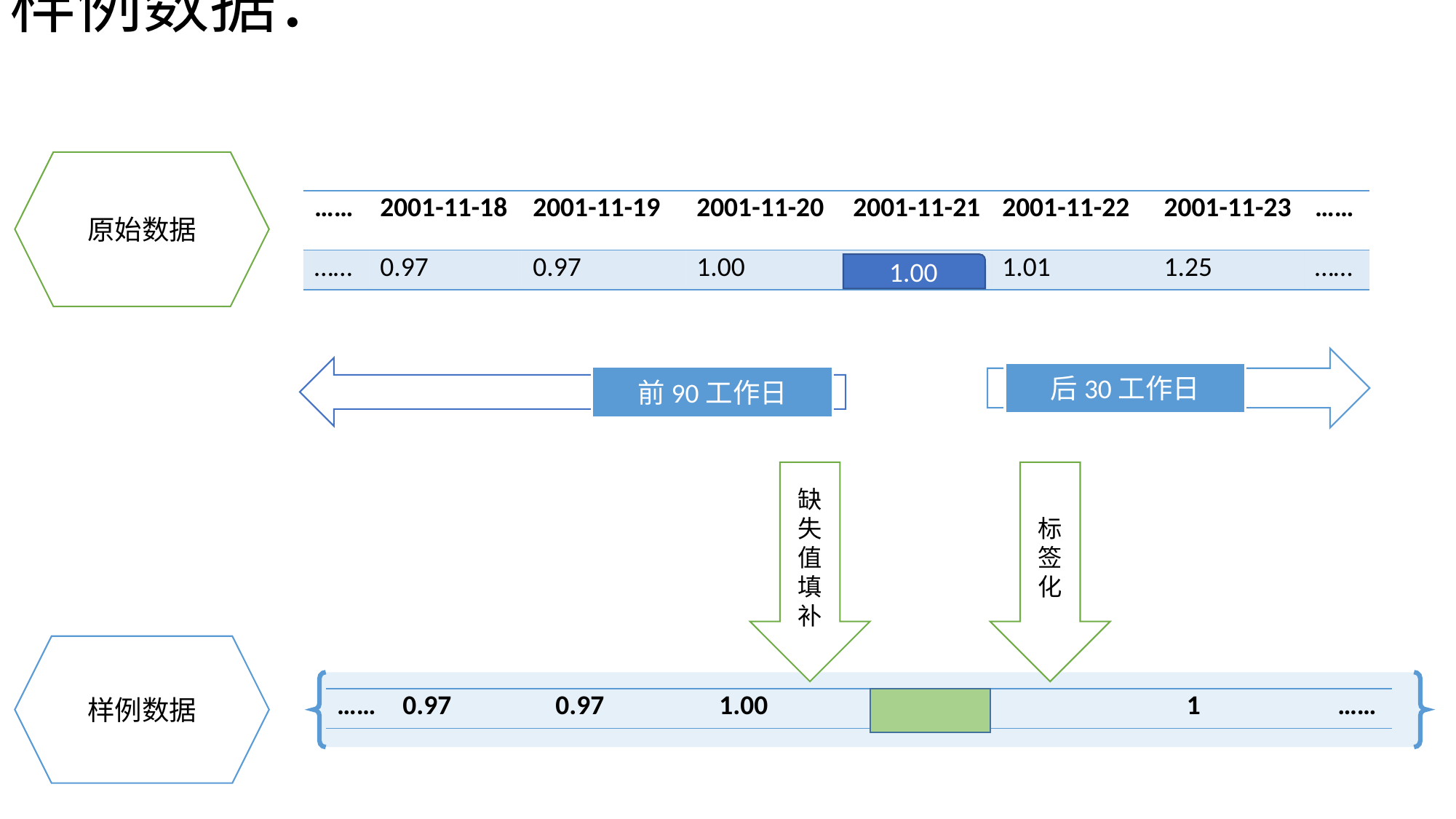

# 样例数据：

原始数据
| …… | 2001-11-18 | 2001-11-19 | 2001-11-20 | 2001-11-21 | 2001-11-22 | 2001-11-23 | …… |
| --- | --- | --- | --- | --- | --- | --- | --- |
| …… | 0.97 | 0.97 | 1.00 | 1.00 | 1.01 | 1.25 | …… |

1.00
后30工作日
前90工作日
缺失值填补
标签化
样例数据

| …… | 0.97 | 0.97 | 1.00 |  |  | 1 | …… |
| --- | --- | --- | --- | --- | --- | --- | --- |